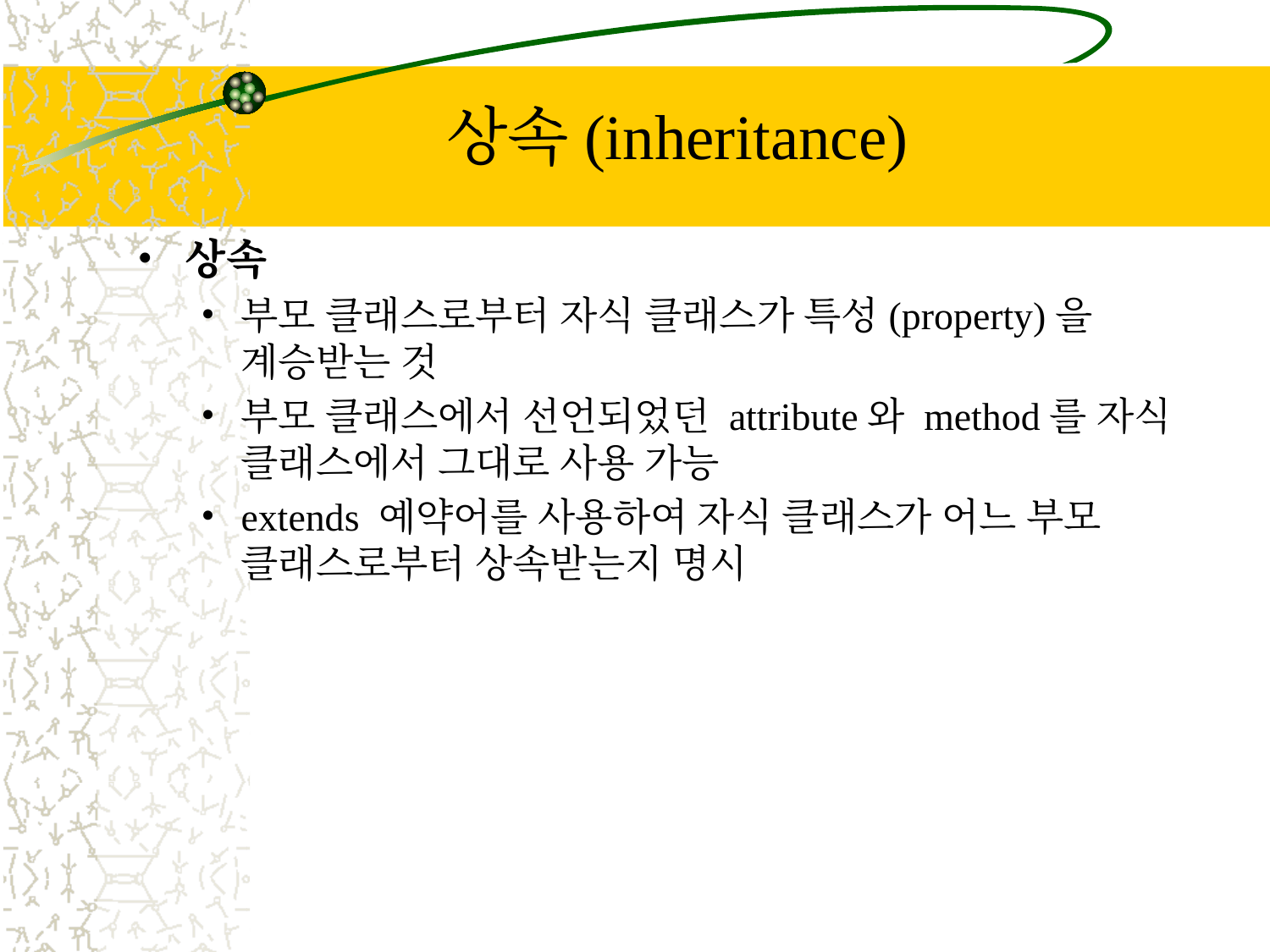

# 상속(inheritance)
상속
부모 클래스로부터 자식 클래스가 특성(property)을 계승받는 것
부모 클래스에서 선언되었던 attribute와 method를 자식 클래스에서 그대로 사용 가능
extends 예약어를 사용하여 자식 클래스가 어느 부모 클래스로부터 상속받는지 명시